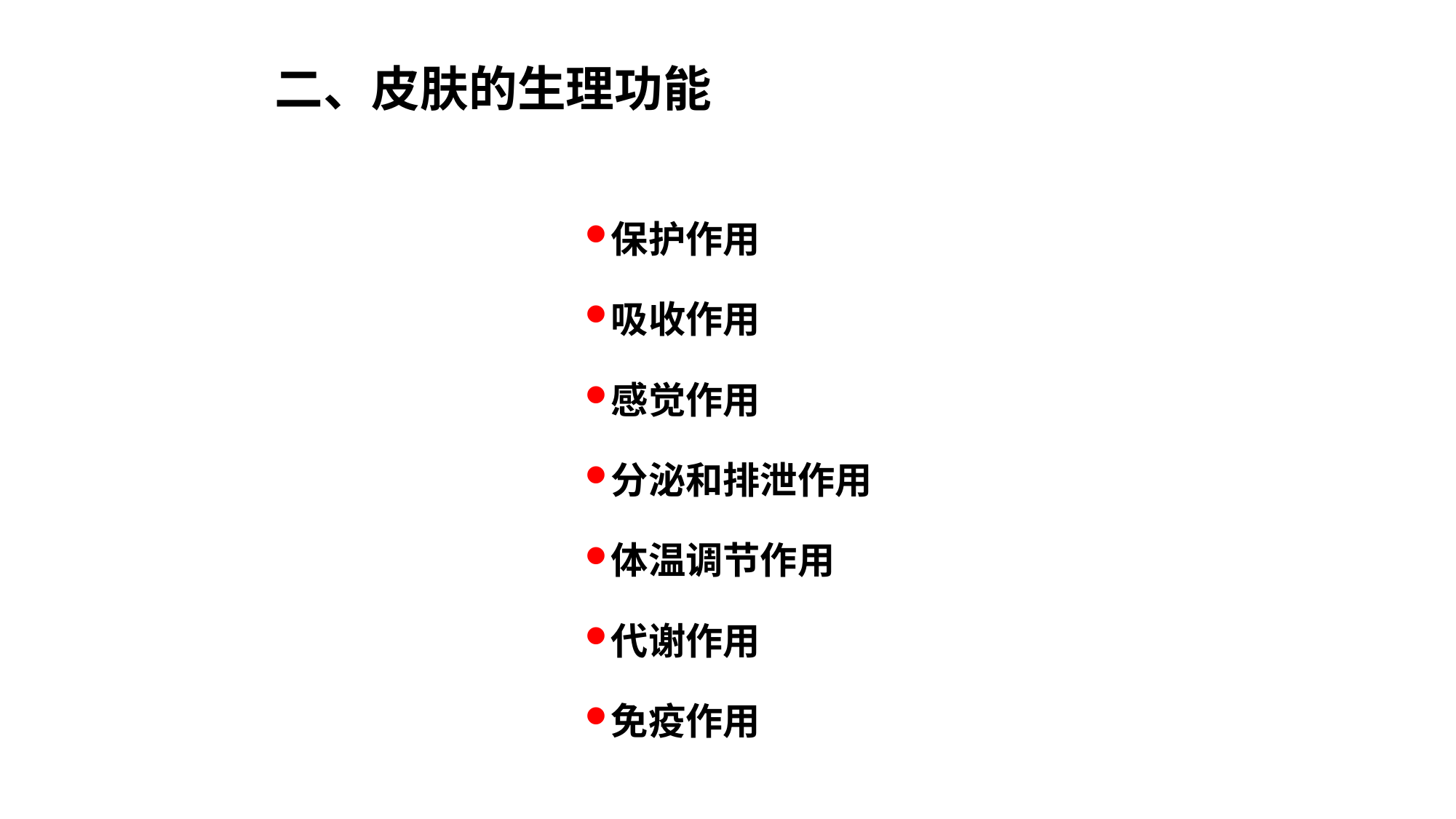

# 二、皮肤的生理功能
保护作用
吸收作用
感觉作用
分泌和排泄作用
体温调节作用
代谢作用
免疫作用